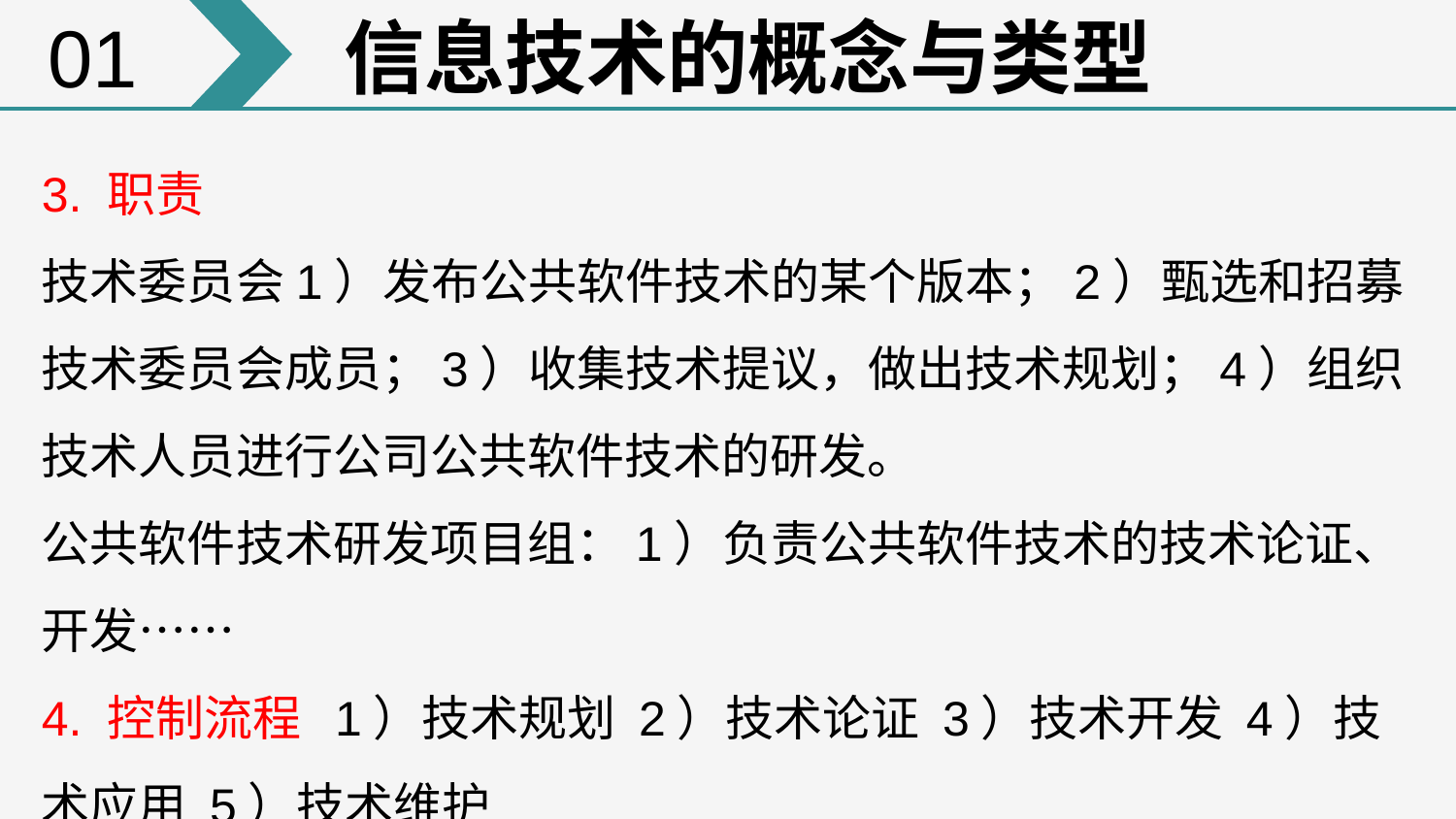

01
 信息技术的概念与类型
3. 职责
技术委员会1）发布公共软件技术的某个版本；2）甄选和招募技术委员会成员；3）收集技术提议，做出技术规划；4）组织技术人员进行公司公共软件技术的研发。
公共软件技术研发项目组：1）负责公共软件技术的技术论证、开发……
4. 控制流程  1）技术规划 2）技术论证 3）技术开发 4）技术应用 5）技术维护